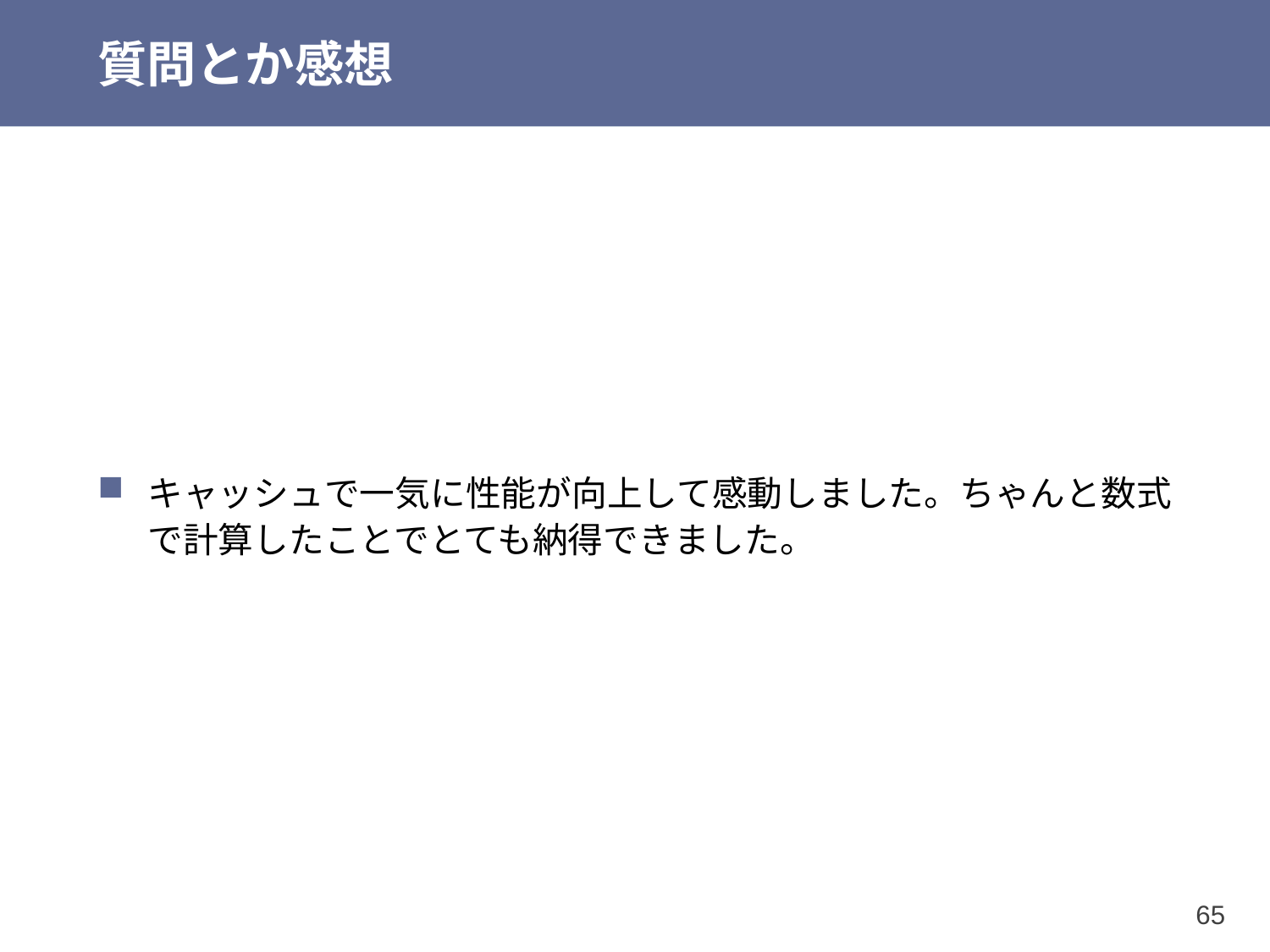

# 質問とか感想
キャッシュで一気に性能が向上して感動しました。ちゃんと数式で計算したことでとても納得できました。